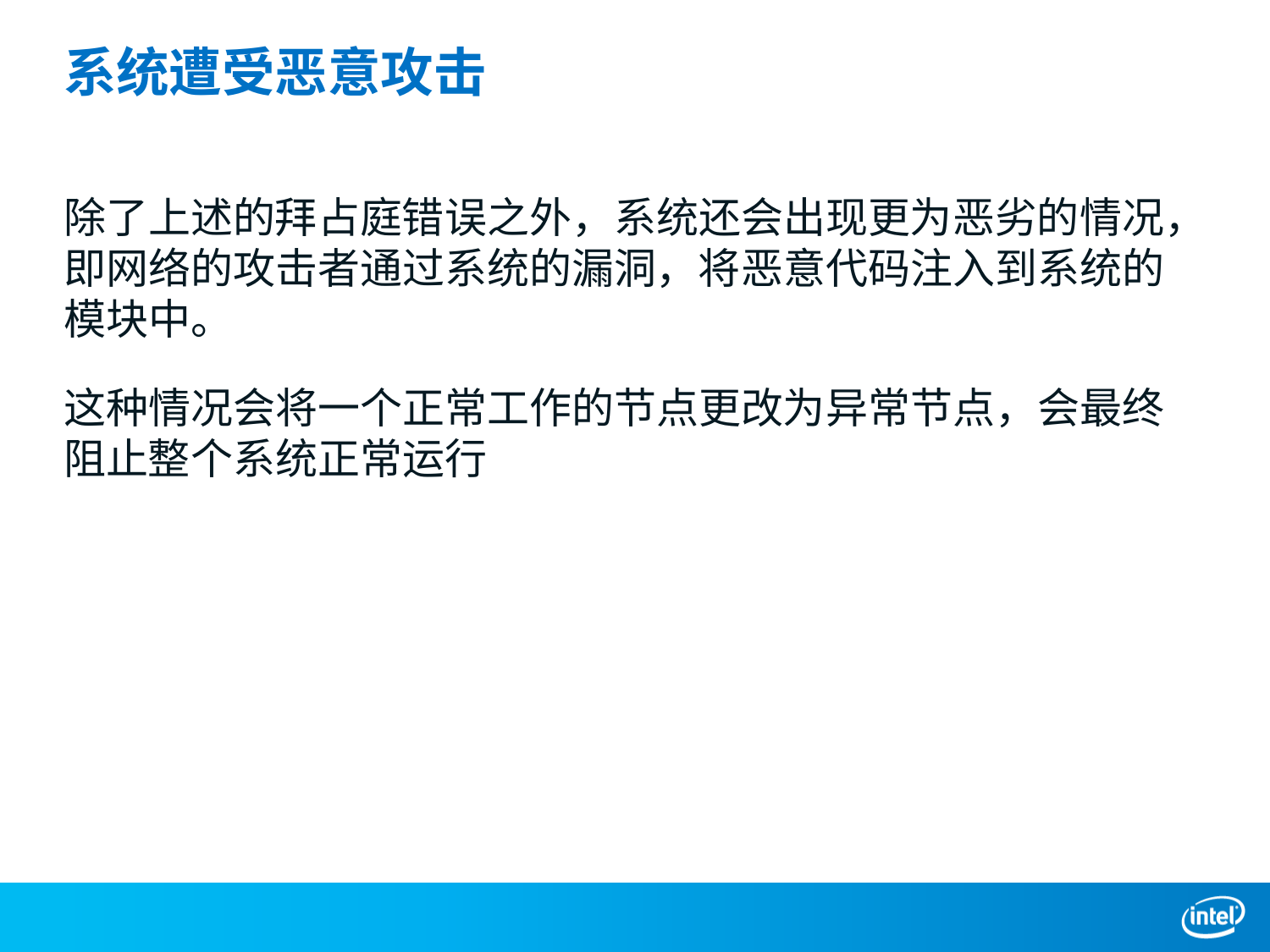

# 系统遭受恶意攻击
除了上述的拜占庭错误之外，系统还会出现更为恶劣的情况，即网络的攻击者通过系统的漏洞，将恶意代码注入到系统的模块中。
这种情况会将一个正常工作的节点更改为异常节点，会最终阻止整个系统正常运行